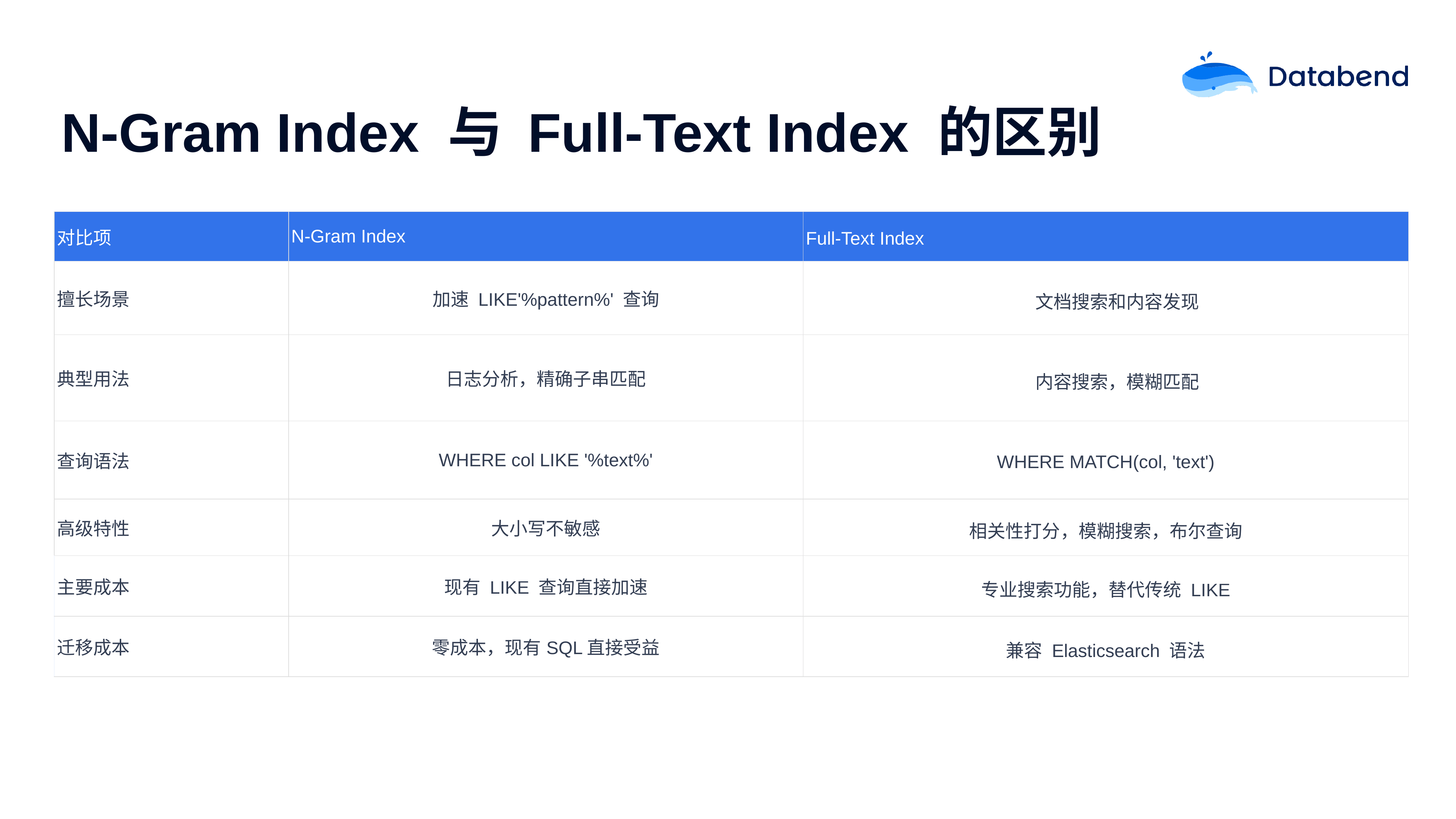

N-Gram Index 与 Full-Text Index 的区别
| 对比项 | N-Gram Index | Full-Text Index |
| --- | --- | --- |
| 擅长场景 | 加速 LIKE'%pattern%' 查询 | 文档搜索和内容发现 |
| 典型用法 | 日志分析，精确子串匹配 | 内容搜索，模糊匹配 |
| 查询语法 | WHERE col LIKE '%text%' | WHERE MATCH(col, 'text') |
| 高级特性 | 大小写不敏感 | 相关性打分，模糊搜索，布尔查询 |
| 主要成本 | 现有 LIKE 查询直接加速 | 专业搜索功能，替代传统 LIKE |
| 迁移成本 | 零成本，现有SQL直接受益 | 兼容 Elasticsearch 语法 |